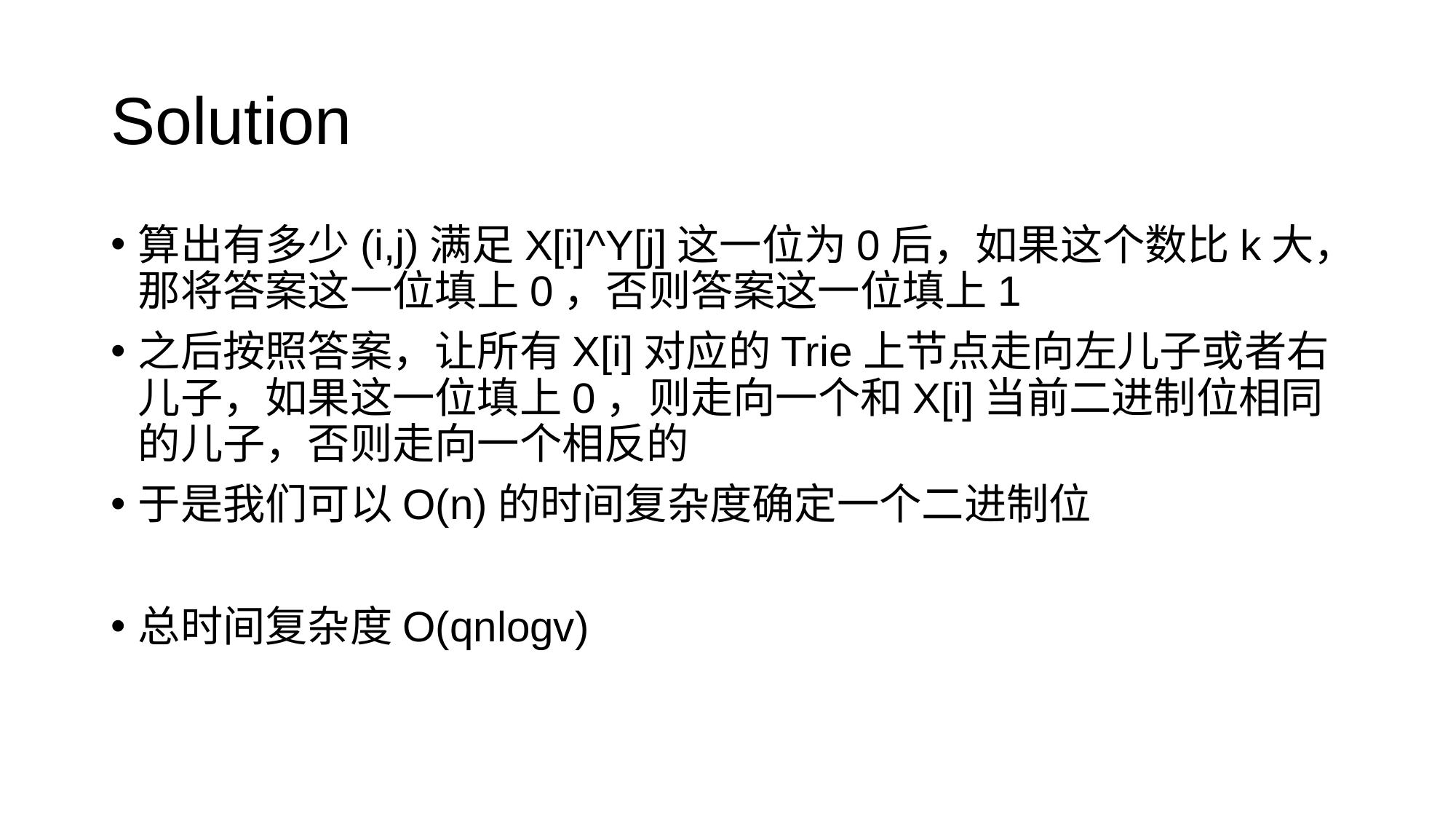

# Solution
算出有多少(i,j)满足X[i]^Y[j]这一位为0后，如果这个数比k大，那将答案这一位填上0，否则答案这一位填上1
之后按照答案，让所有X[i]对应的Trie上节点走向左儿子或者右儿子，如果这一位填上0，则走向一个和X[i]当前二进制位相同的儿子，否则走向一个相反的
于是我们可以O(n)的时间复杂度确定一个二进制位

总时间复杂度O(qnlogv)